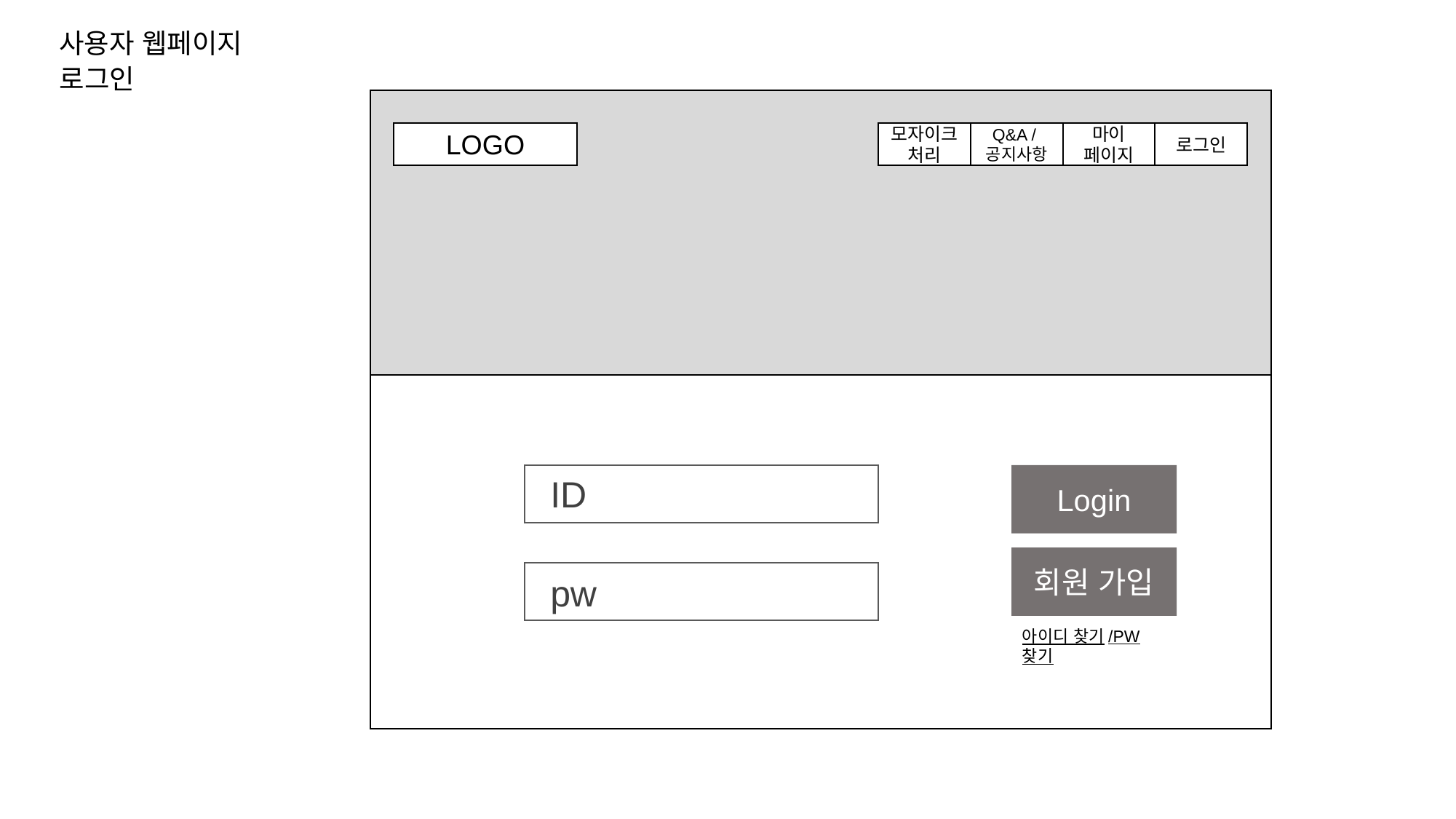

사용자 웹페이지
로그인

LOGO
모자이크 처리
Q&A /
공지사항
마이
페이지
로그인

Login
ID
회원 가입

pw
아이디 찾기/PW찾기